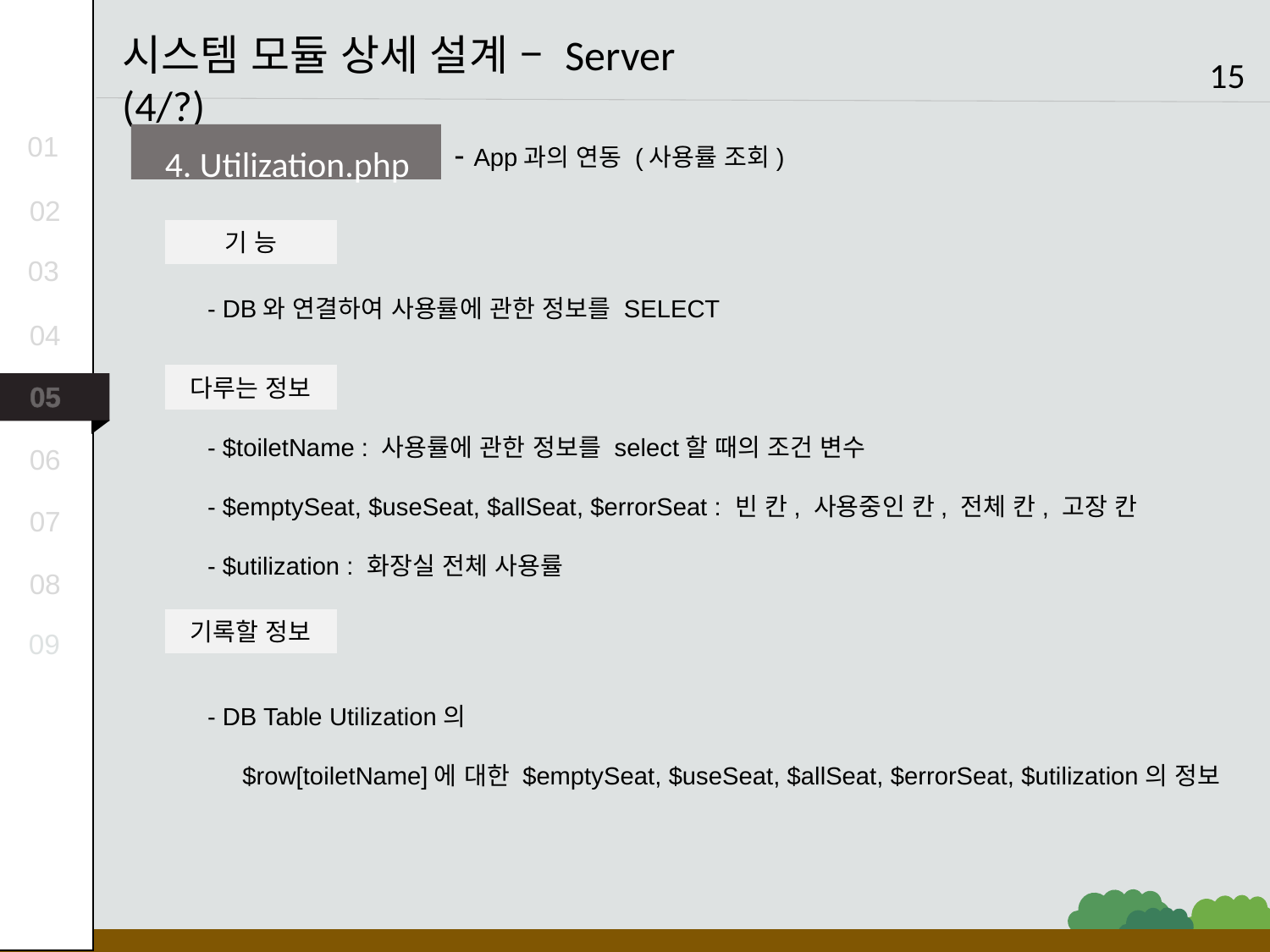

시스템 모듈 상세 설계 – Server (4/?)
15
4. Utilization.php

- App과의 연동 (사용률 조회)
기 능
- DB와 연결하여 사용률에 관한 정보를 SELECT
다루는 정보
- $toiletName : 사용률에 관한 정보를 select할 때의 조건 변수
- $emptySeat, $useSeat, $allSeat, $errorSeat : 빈 칸, 사용중인 칸, 전체 칸, 고장 칸
- $utilization : 화장실 전체 사용률
기록할 정보
- DB Table Utilization의
     $row[toiletName]에 대한 $emptySeat, $useSeat, $allSeat, $errorSeat, $utilization의 정보
01
02
03

04
05

06
07
08
09